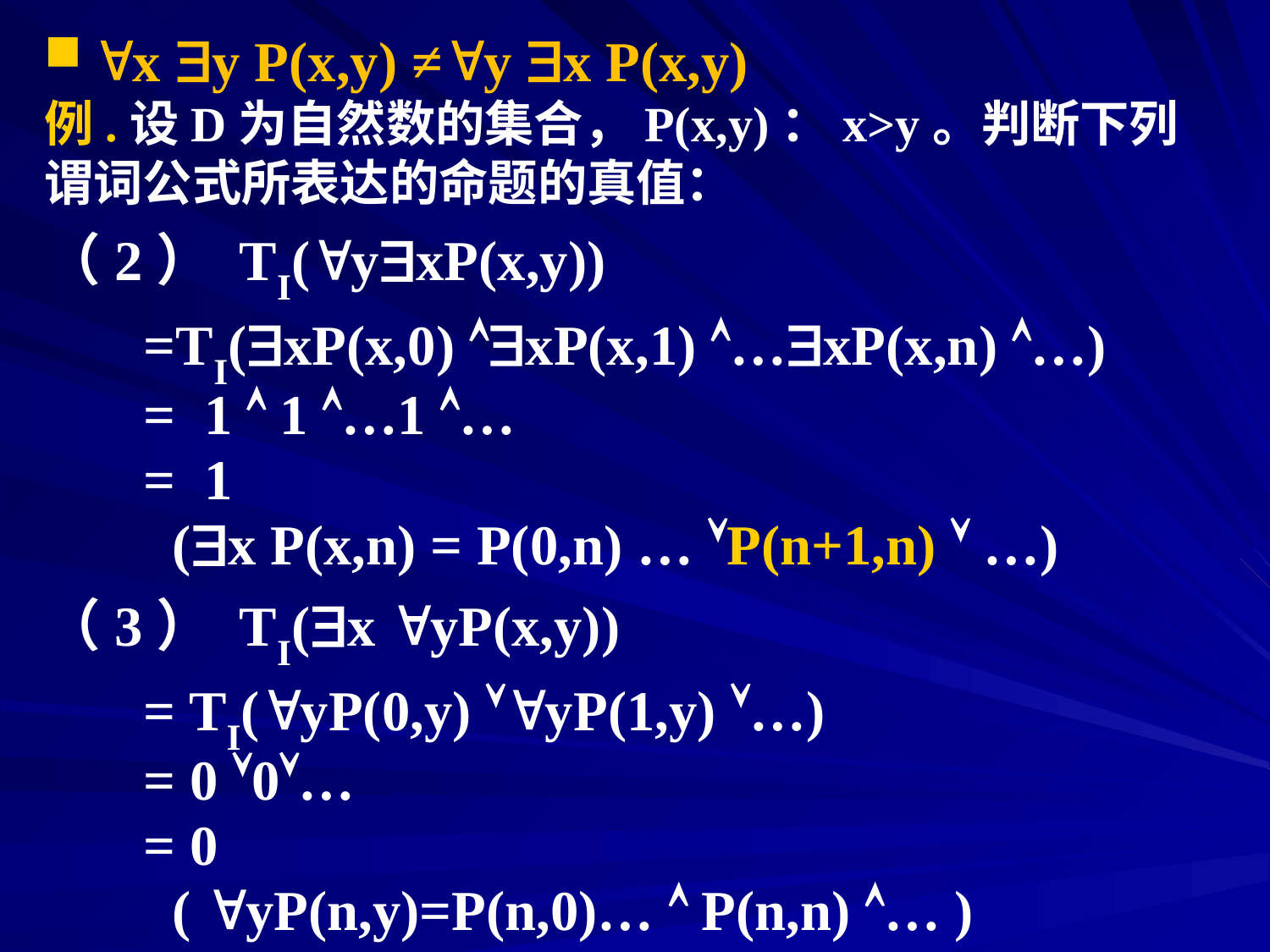

∀x ∃y P(x,y) ≠∀y ∃x P(x,y)
例.设D为自然数的集合，P(x,y)：x>y。判断下列谓词公式所表达的命题的真值：
（2） TI(∀y∃xP(x,y))
       =TI(∃xP(x,0) ∧∃xP(x,1) ∧…∃xP(x,n) ∧…)
       =  1 ∧ 1 ∧…1 ∧…
       =  1
         (∃x P(x,n) = P(0,n) … ∨P(n+1,n) ∨ …)
（3） TI(∃x ∀yP(x,y))
       = TI(∀yP(0,y) ∨∀yP(1,y) ∨…)
       = 0 ∨0∨…
       = 0
         ( ∀yP(n,y)=P(n,0)… ∧ P(n,n) ∧… )